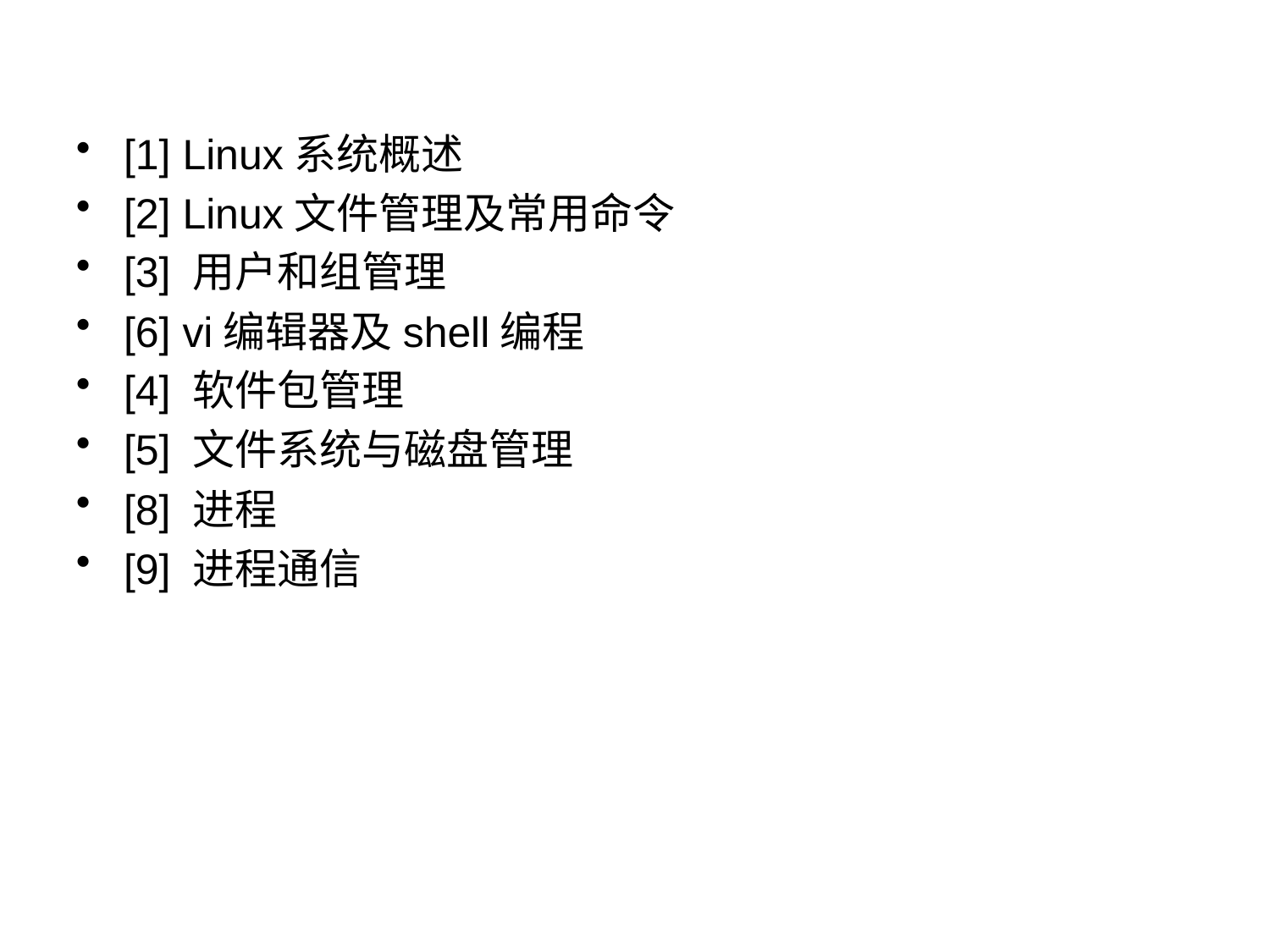

#
[1] Linux系统概述
[2] Linux文件管理及常用命令
[3] 用户和组管理
[6] vi编辑器及shell编程
[4] 软件包管理
[5] 文件系统与磁盘管理
[8] 进程
[9] 进程通信